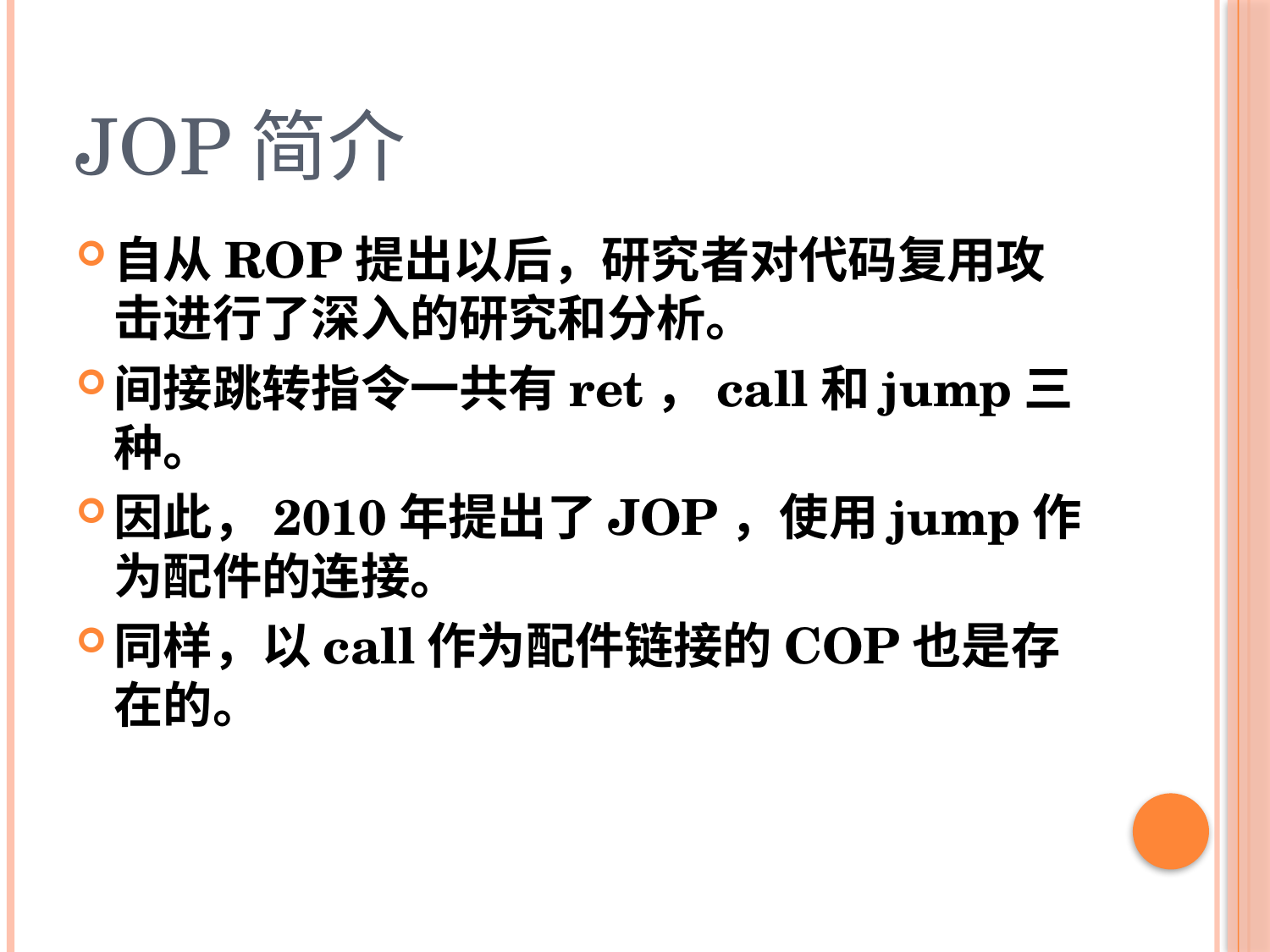

# JOP简介
自从ROP提出以后，研究者对代码复用攻击进行了深入的研究和分析。
间接跳转指令一共有ret，call和jump三种。
因此，2010年提出了JOP，使用jump作为配件的连接。
同样，以call作为配件链接的COP也是存在的。